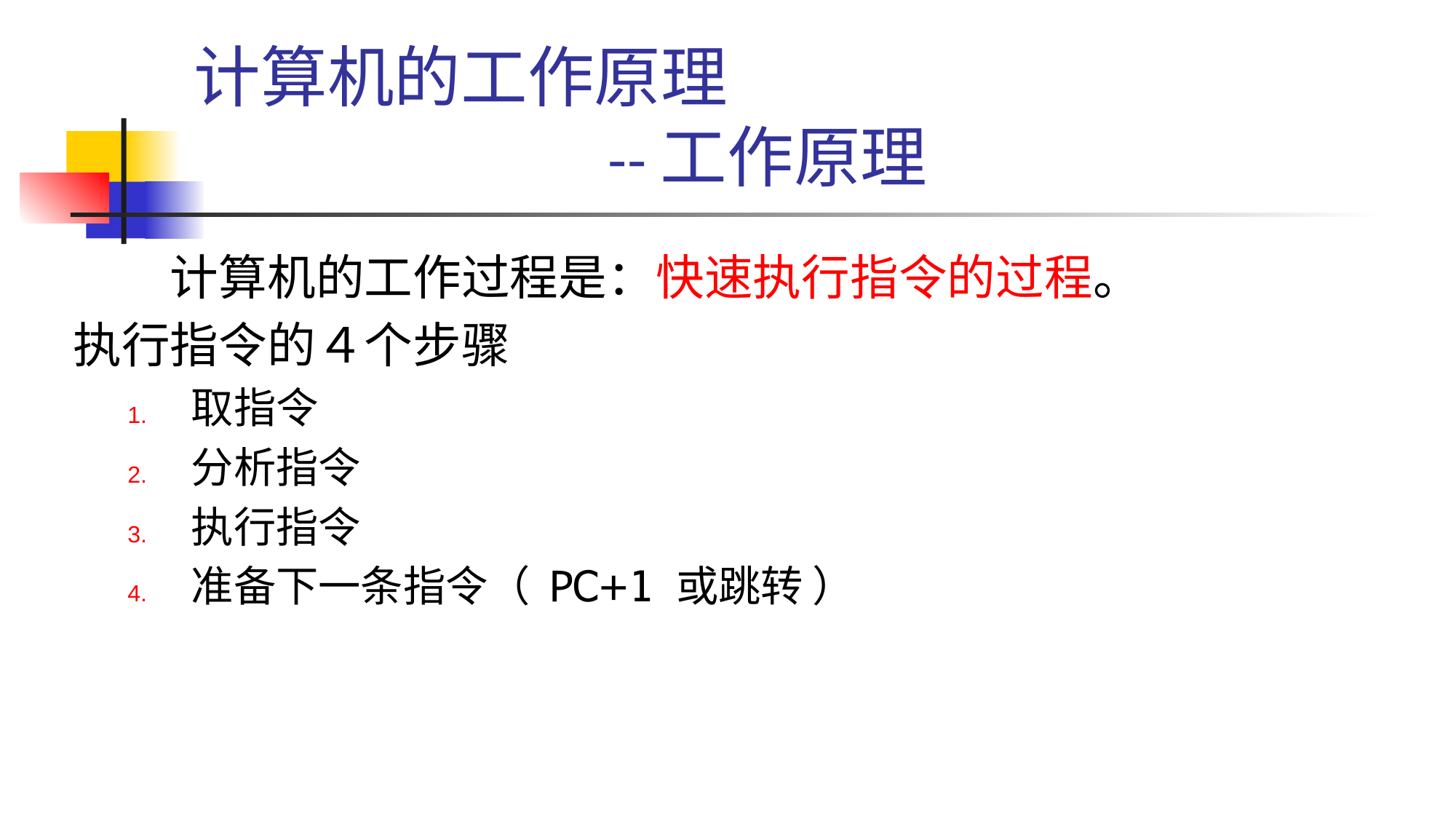

# 计算机的工作原理 　　 --工作原理
　　计算机的工作过程是：快速执行指令的过程。
执行指令的４个步骤
取指令
分析指令
执行指令
准备下一条指令（ PC+1 或跳转 ）